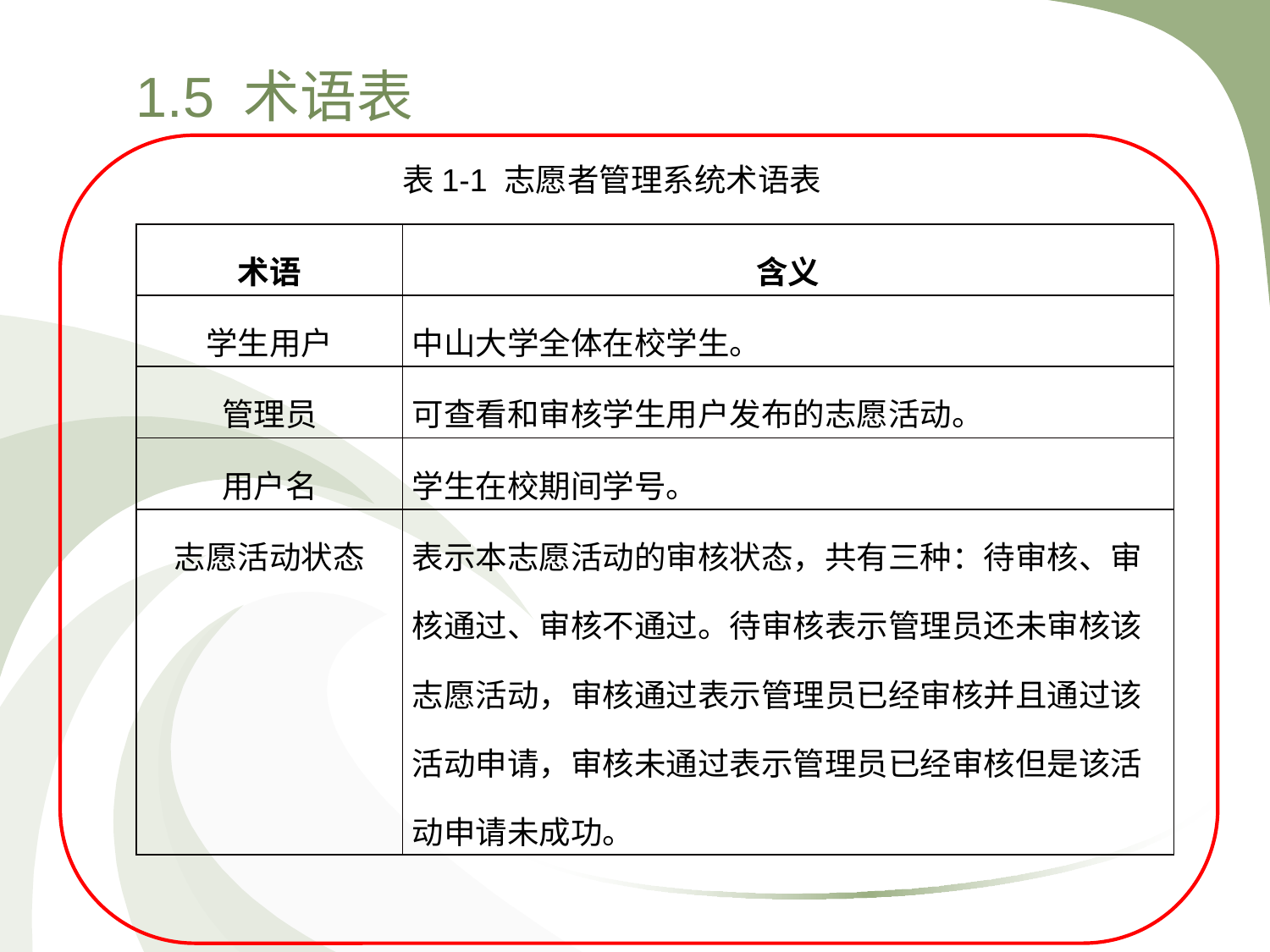

# 1.5 术语表

表1-1 志愿者管理系统术语表

| 术语 | 含义 |
| --- | --- |
| 学生用户 | 中山大学全体在校学生。 |
| 管理员 | 可查看和审核学生用户发布的志愿活动。 |
| 用户名 | 学生在校期间学号。 |
| 志愿活动状态 | 表示本志愿活动的审核状态，共有三种：待审核、审核通过、审核不通过。待审核表示管理员还未审核该志愿活动，审核通过表示管理员已经审核并且通过该活动申请，审核未通过表示管理员已经审核但是该活动申请未成功。 |